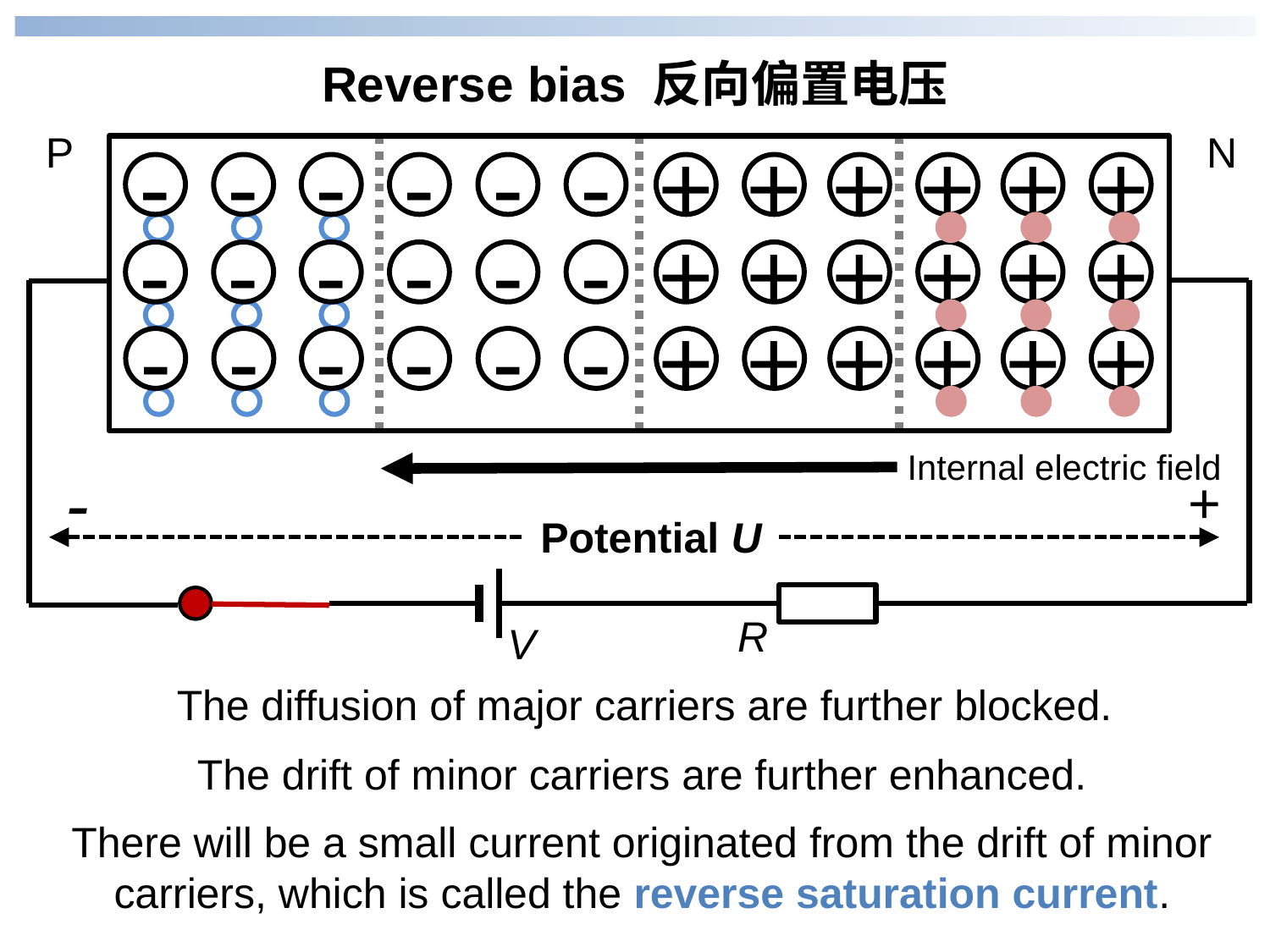

Reverse bias 反向偏置电压
P
N

-
-
-
-
-
-
-
-
-
-
-
-
-
-
-
-
-
-
+
+
+
+
+
+
+
+
+
+
+
+
+
+
+
+
+
+

R
V

Internal electric field
-
+
Potential U

The diffusion of major carriers are further blocked.
The drift of minor carriers are further enhanced.
There will be a small current originated from the drift of minor carriers, which is called the reverse saturation current.